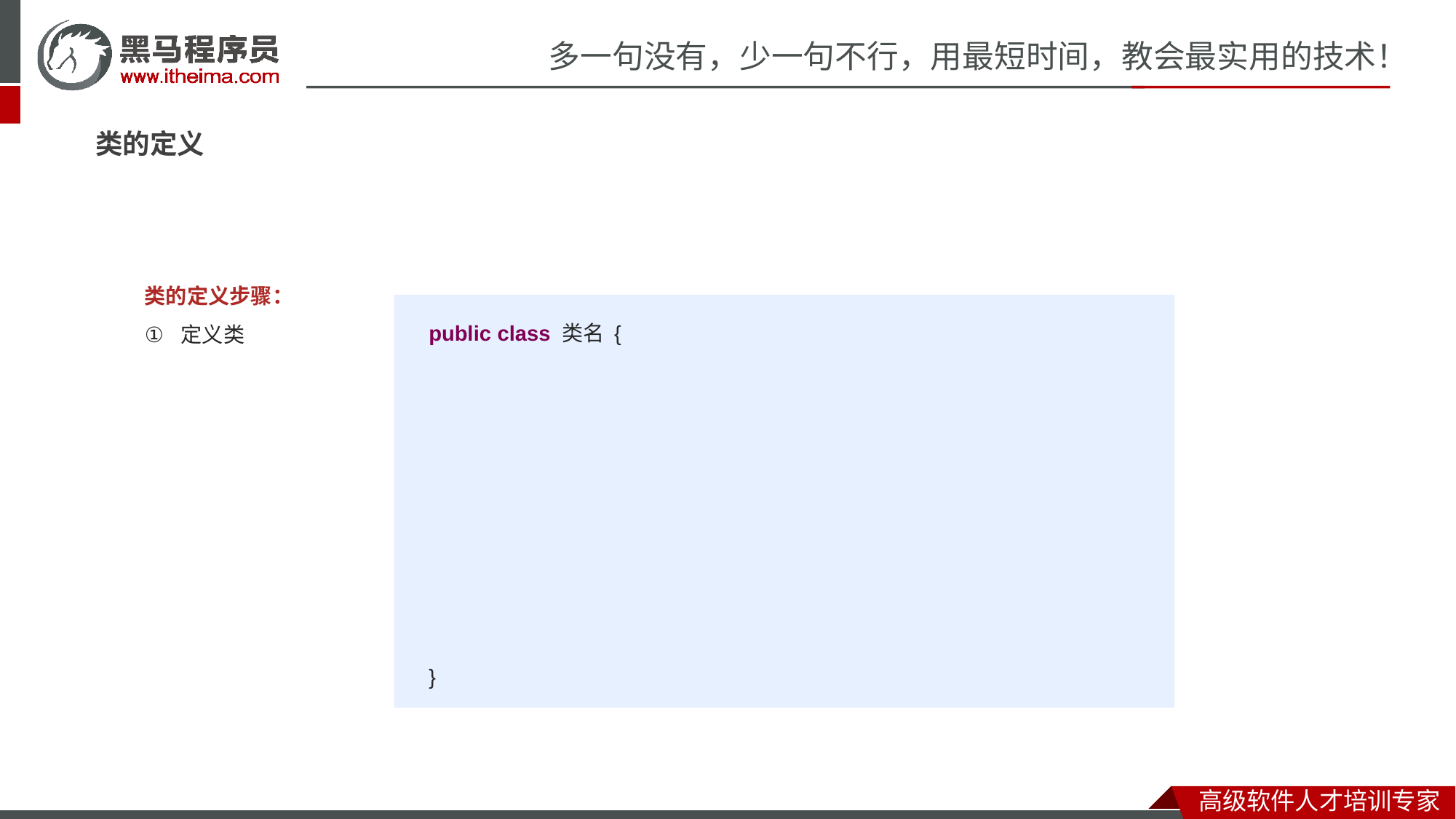

类的定义
类的定义步骤：
定义类

public class 类名 {

}